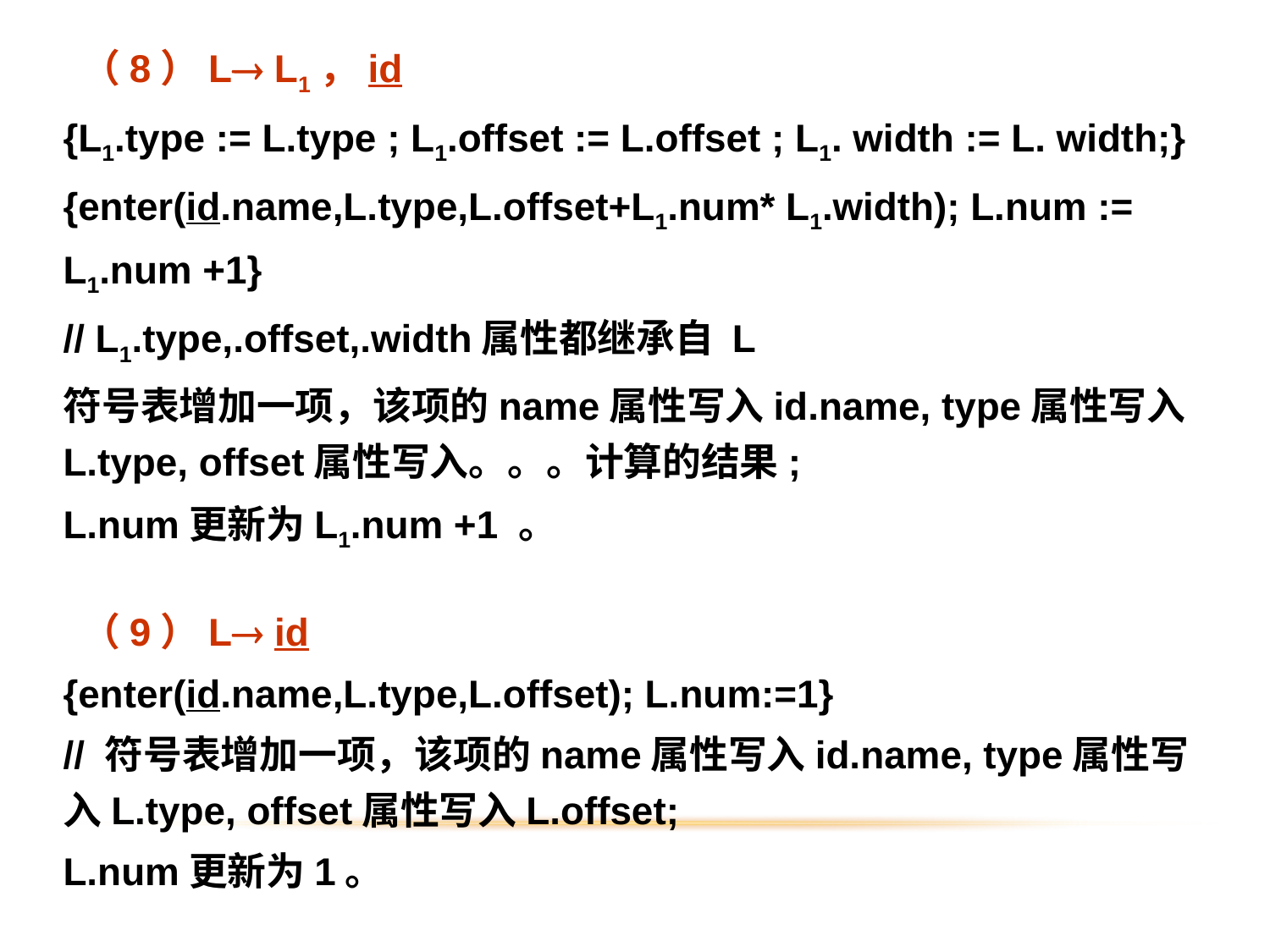

（8）L→ L1，id
{L1.type := L.type ; L1.offset := L.offset ; L1. width := L. width;}
{enter(id.name,L.type,L.offset+L1.num* L1.width); L.num := L1.num +1}
// L1.type,.offset,.width属性都继承自 L
符号表增加一项，该项的name属性写入id.name, type属性写入L.type, offset属性写入。。。计算的结果;
L.num更新为L1.num +1 。
 （9）L→ id
{enter(id.name,L.type,L.offset); L.num:=1}
// 符号表增加一项，该项的name属性写入id.name, type属性写入L.type, offset属性写入L.offset;
L.num更新为1。